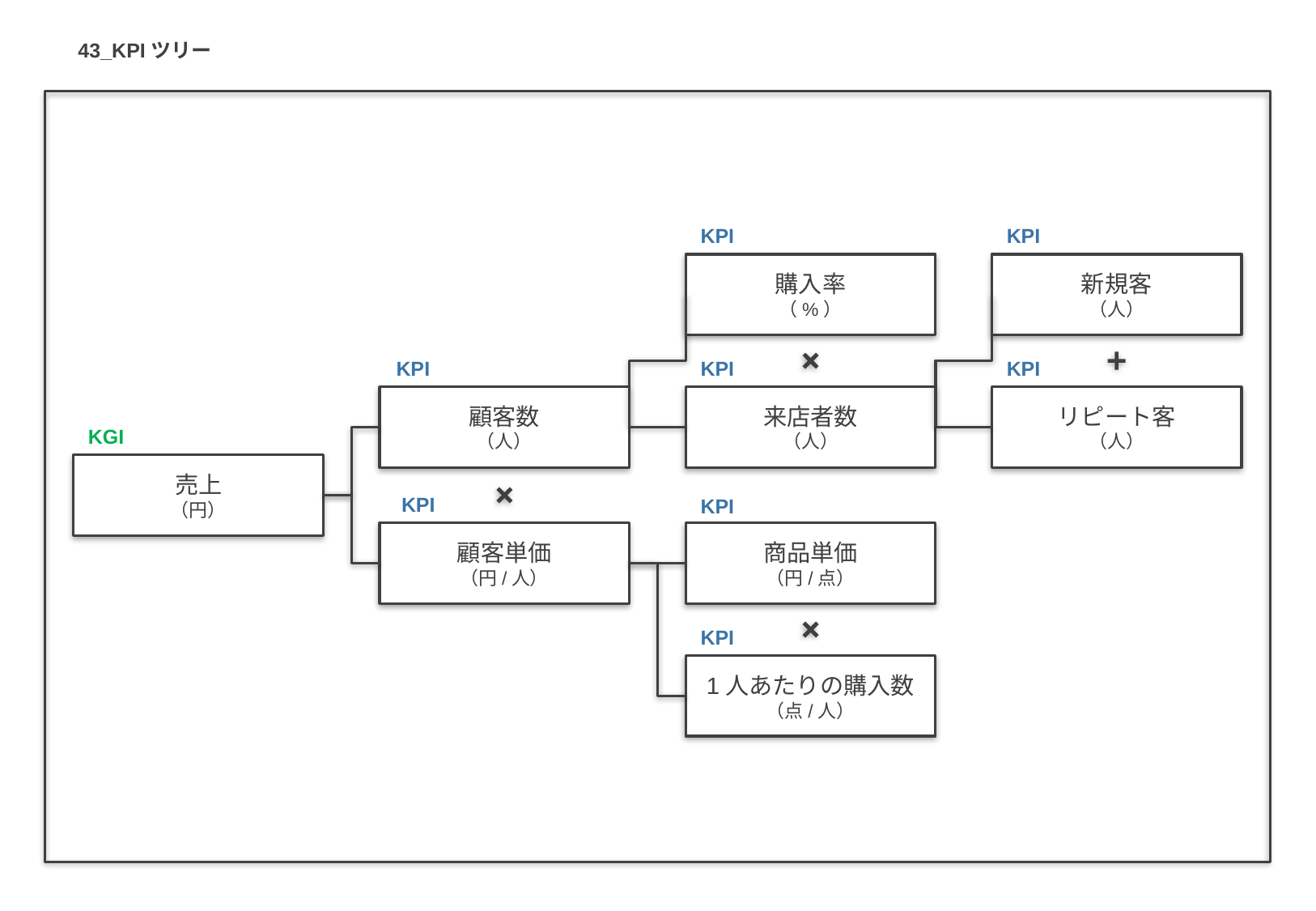

43_KPIツリー

KPI
KPI

購入率
（%）

新規客
（人）

KPI
KPI
KPI

顧客数
（人）

来店者数
（人）

リピート客
（人）
KGI

売上
（円）

KPI
KPI

顧客単価
（円/人）

商品単価
（円/点）

KPI

1人あたりの購入数
（点/人）